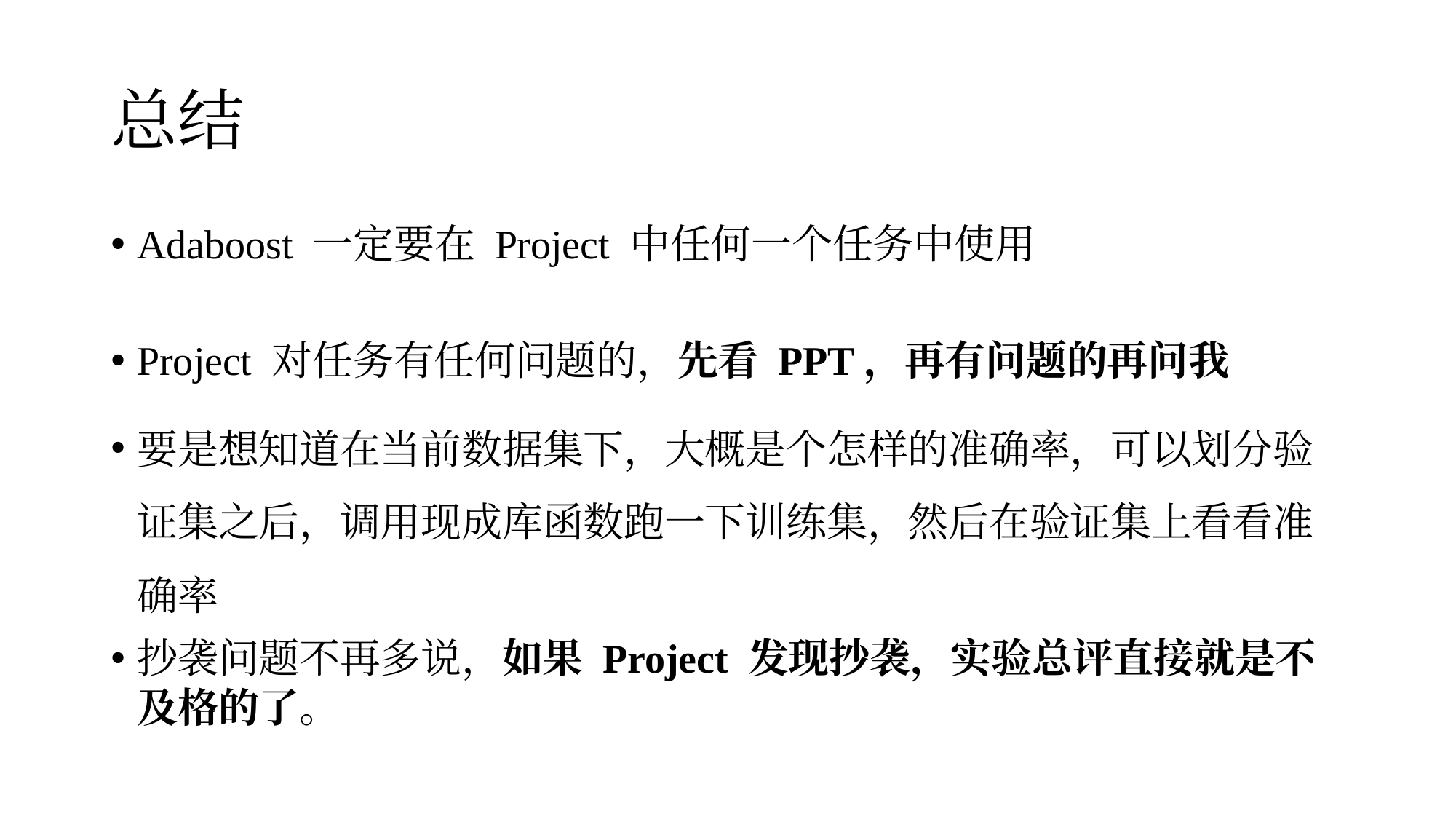

# 总结
Adaboost 一定要在 Project 中任何一个任务中使用

Project 对任务有任何问题的，先看 PPT，再有问题的再问我
要是想知道在当前数据集下，大概是个怎样的准确率，可以划分验证集之后，调用现成库函数跑一下训练集，然后在验证集上看看准确率
抄袭问题不再多说，如果 Project 发现抄袭，实验总评直接就是不及格的了。